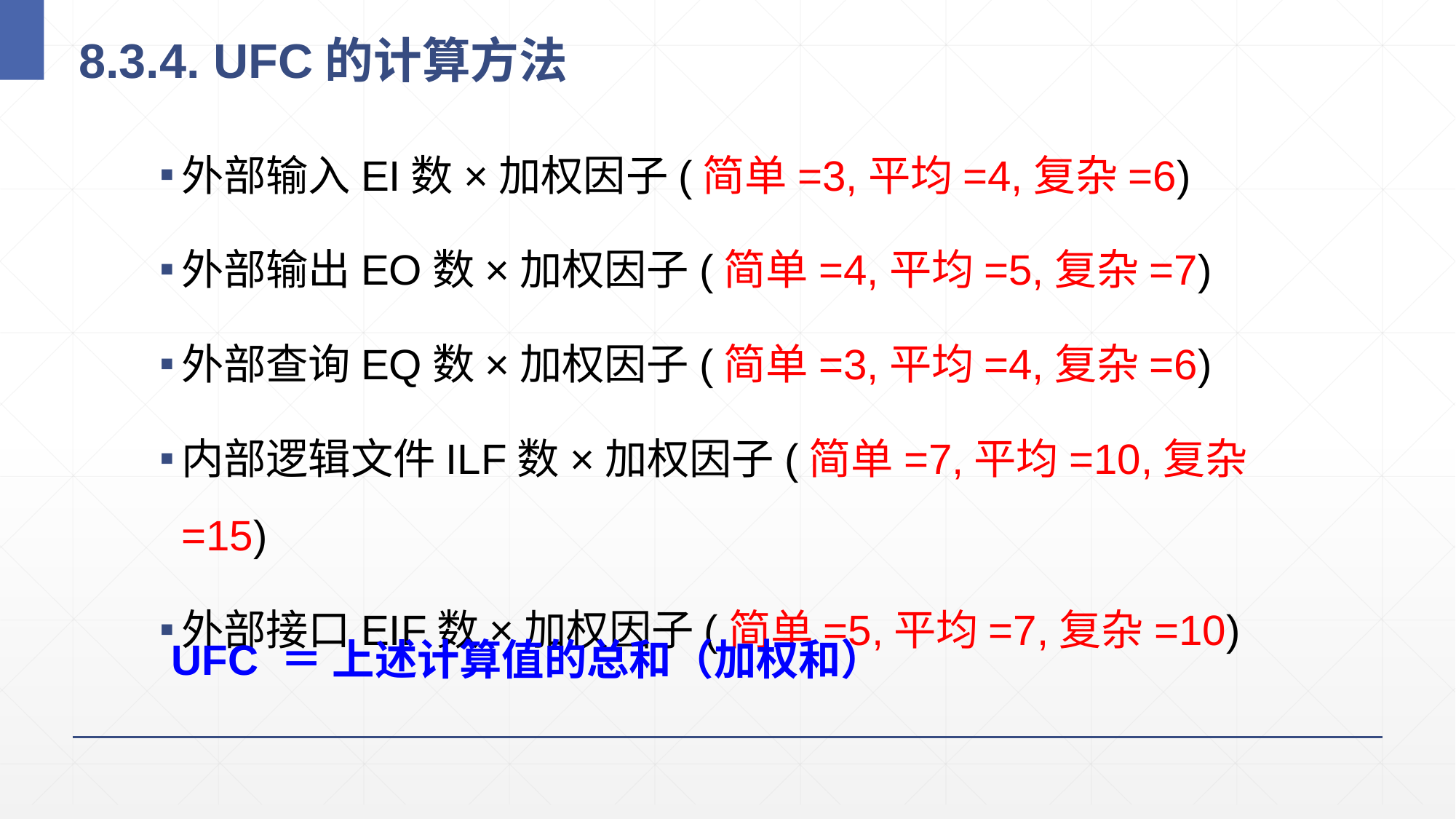

# 8.3.4. UFC的计算方法
外部输入EI数×加权因子(简单=3,平均=4,复杂=6)
外部输出EO数×加权因子(简单=4,平均=5,复杂=7)
外部查询EQ数×加权因子(简单=3,平均=4,复杂=6)
内部逻辑文件ILF数×加权因子(简单=7,平均=10,复杂=15)
外部接口EIF数×加权因子(简单=5,平均=7,复杂=10)
UFC ＝ 上述计算值的总和（加权和）